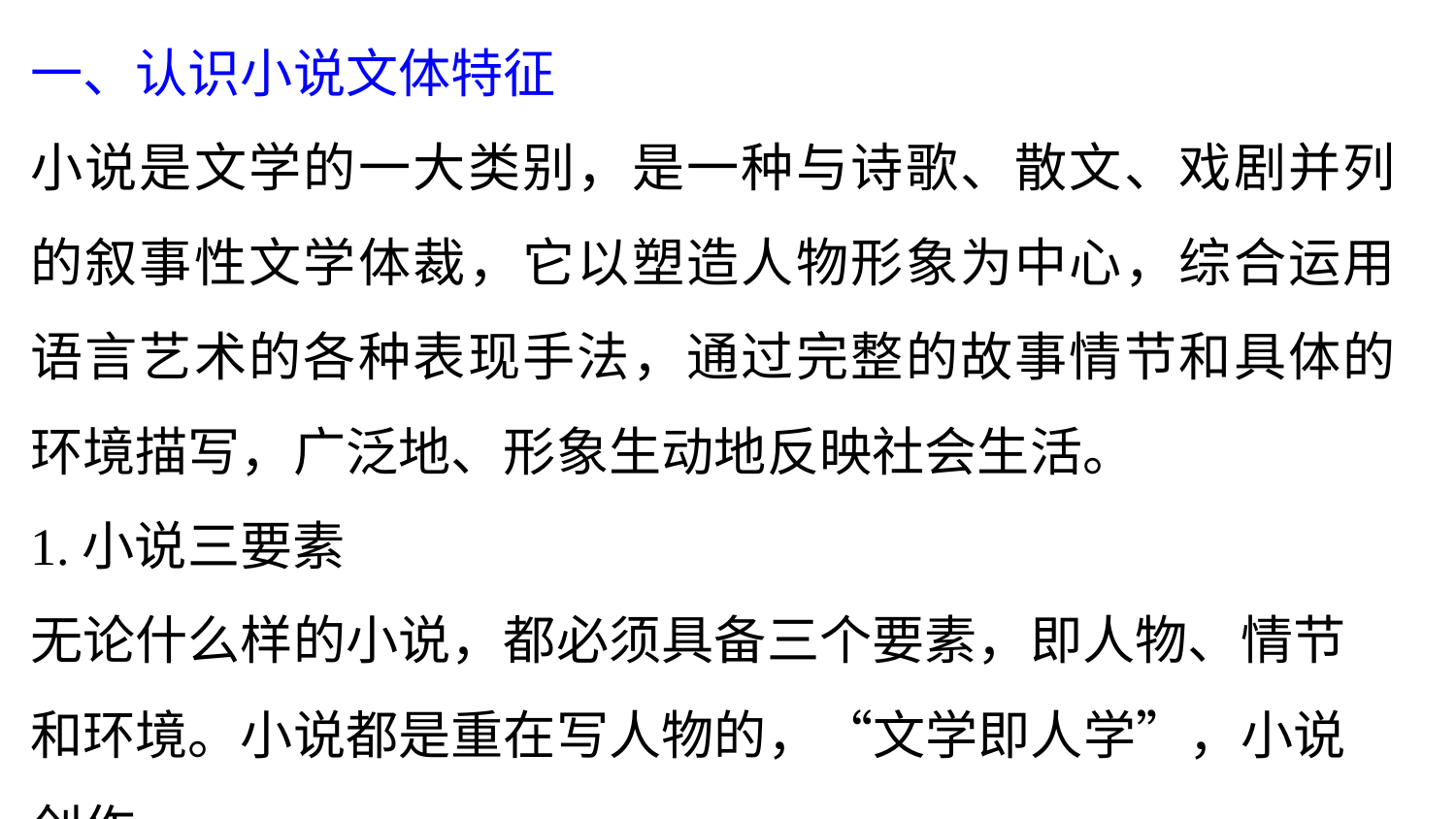

一、认识小说文体特征
小说是文学的一大类别，是一种与诗歌、散文、戏剧并列的叙事性文学体裁，它以塑造人物形象为中心，综合运用语言艺术的各种表现手法，通过完整的故事情节和具体的环境描写，广泛地、形象生动地反映社会生活。
1.小说三要素
无论什么样的小说，都必须具备三个要素，即人物、情节和环境。小说都是重在写人物的，“文学即人学”，小说创作